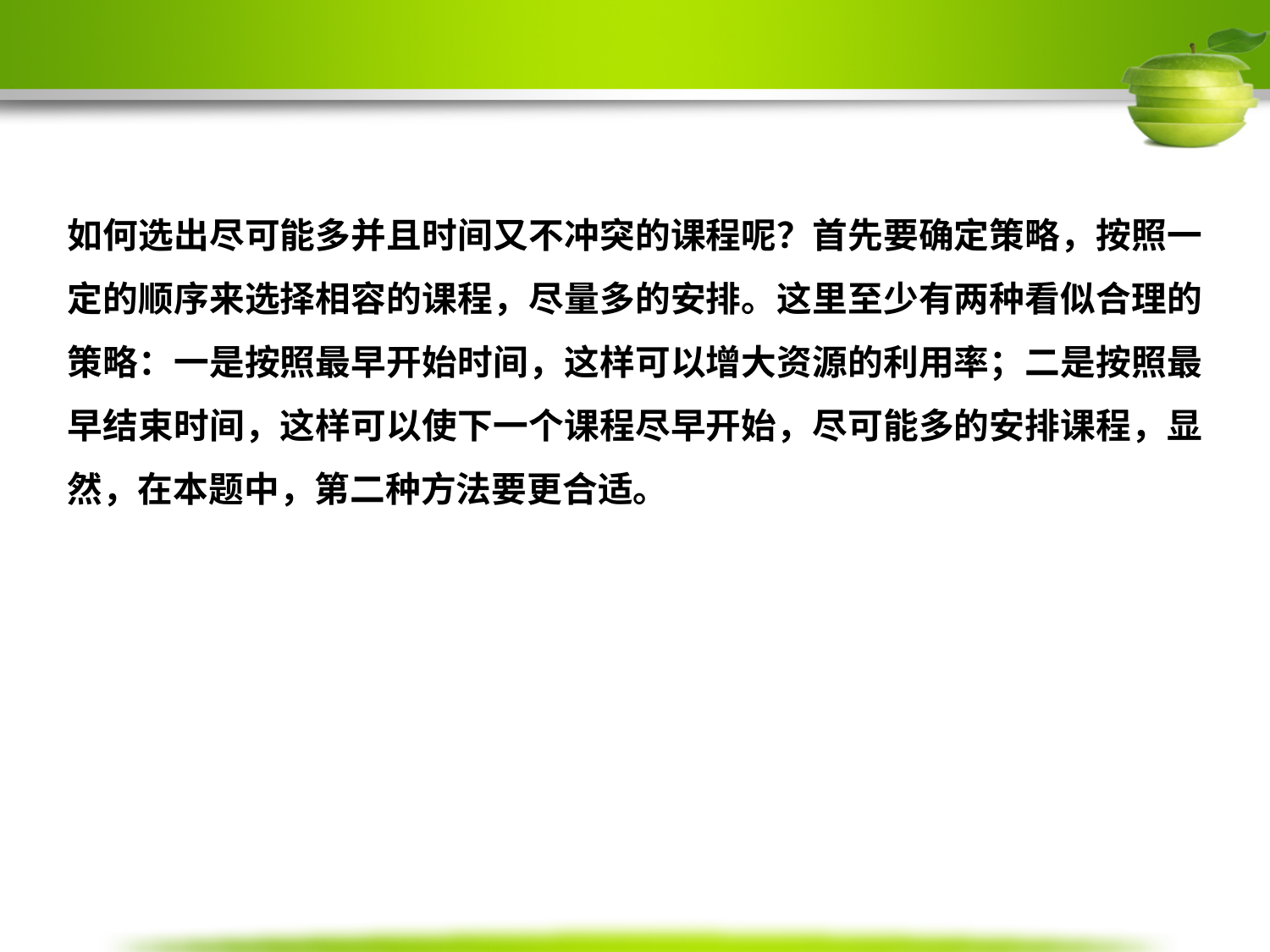

如何选出尽可能多并且时间又不冲突的课程呢？首先要确定策略，按照一定的顺序来选择相容的课程，尽量多的安排。这里至少有两种看似合理的策略：一是按照最早开始时间，这样可以增大资源的利用率；二是按照最早结束时间，这样可以使下一个课程尽早开始，尽可能多的安排课程，显然，在本题中，第二种方法要更合适。